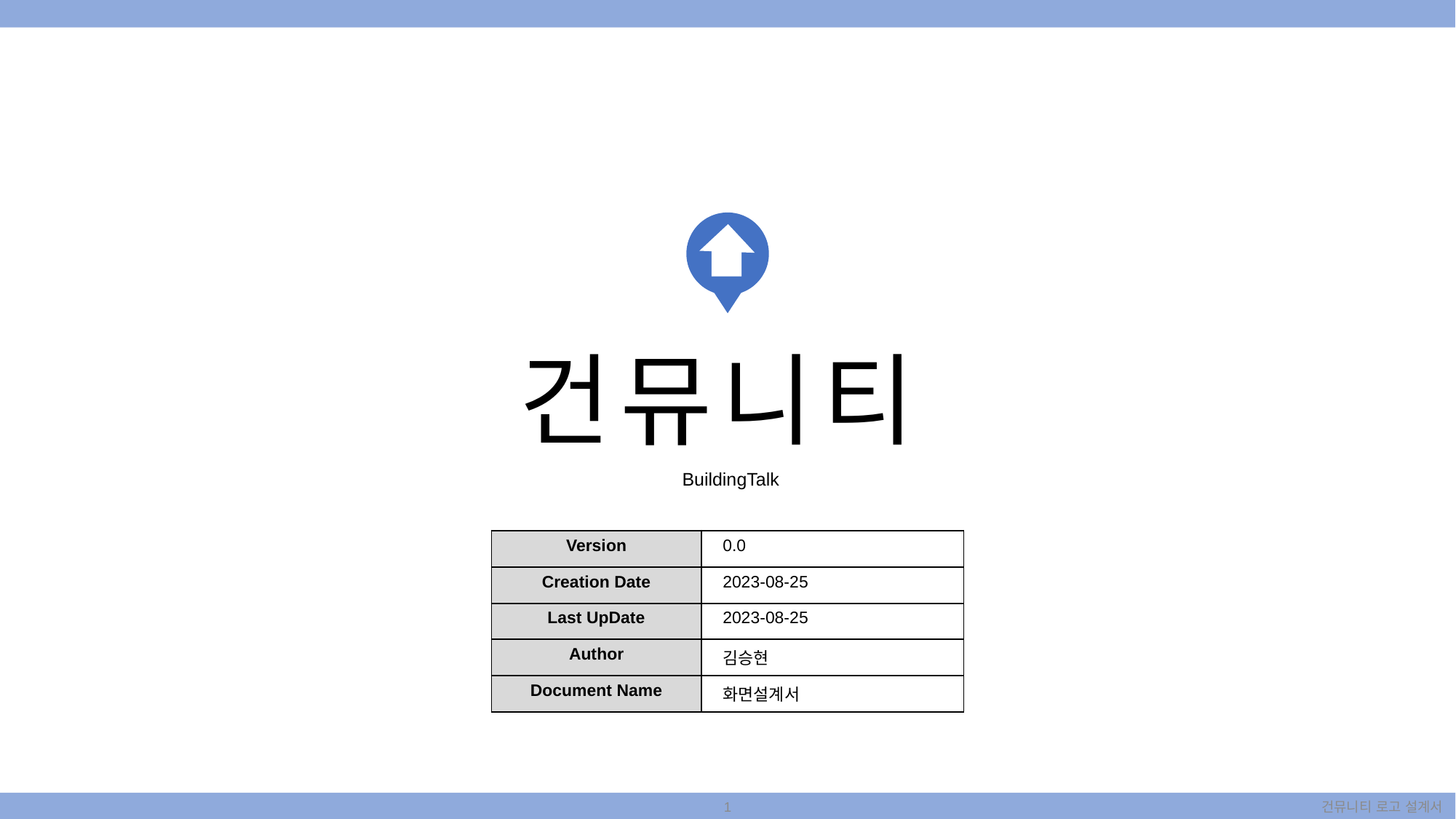

건뮤니티
BuildingTalk

| Version | 0.0 |
| --- | --- |
| Creation Date | 2023-08-25 |
| Last UpDate | 2023-08-25 |
| Author | 김승현 |
| Document Name | 화면설계서 |
1
건뮤니티 로고 설계서